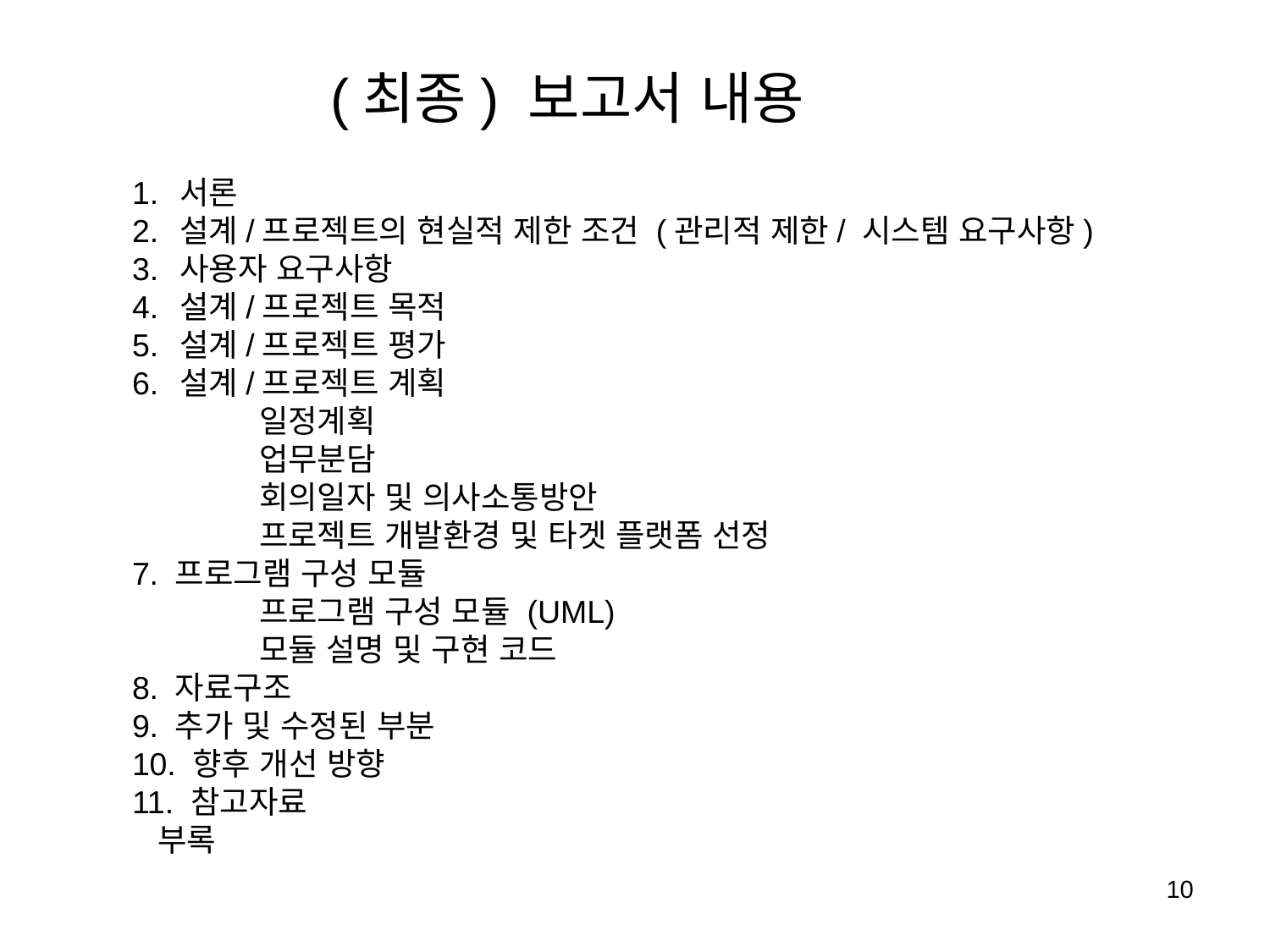

(최종) 보고서 내용
서론
설계/프로젝트의 현실적 제한 조건 (관리적 제한/ 시스템 요구사항)
사용자 요구사항
설계/프로젝트 목적
설계/프로젝트 평가
설계/프로젝트 계획
	일정계획
	업무분담
	회의일자 및 의사소통방안
	프로젝트 개발환경 및 타겟 플랫폼 선정
7. 프로그램 구성 모듈
	프로그램 구성 모듈 (UML)
	모듈 설명 및 구현 코드
8. 자료구조
9. 추가 및 수정된 부분
10. 향후 개선 방향
11. 참고자료
  부록
10